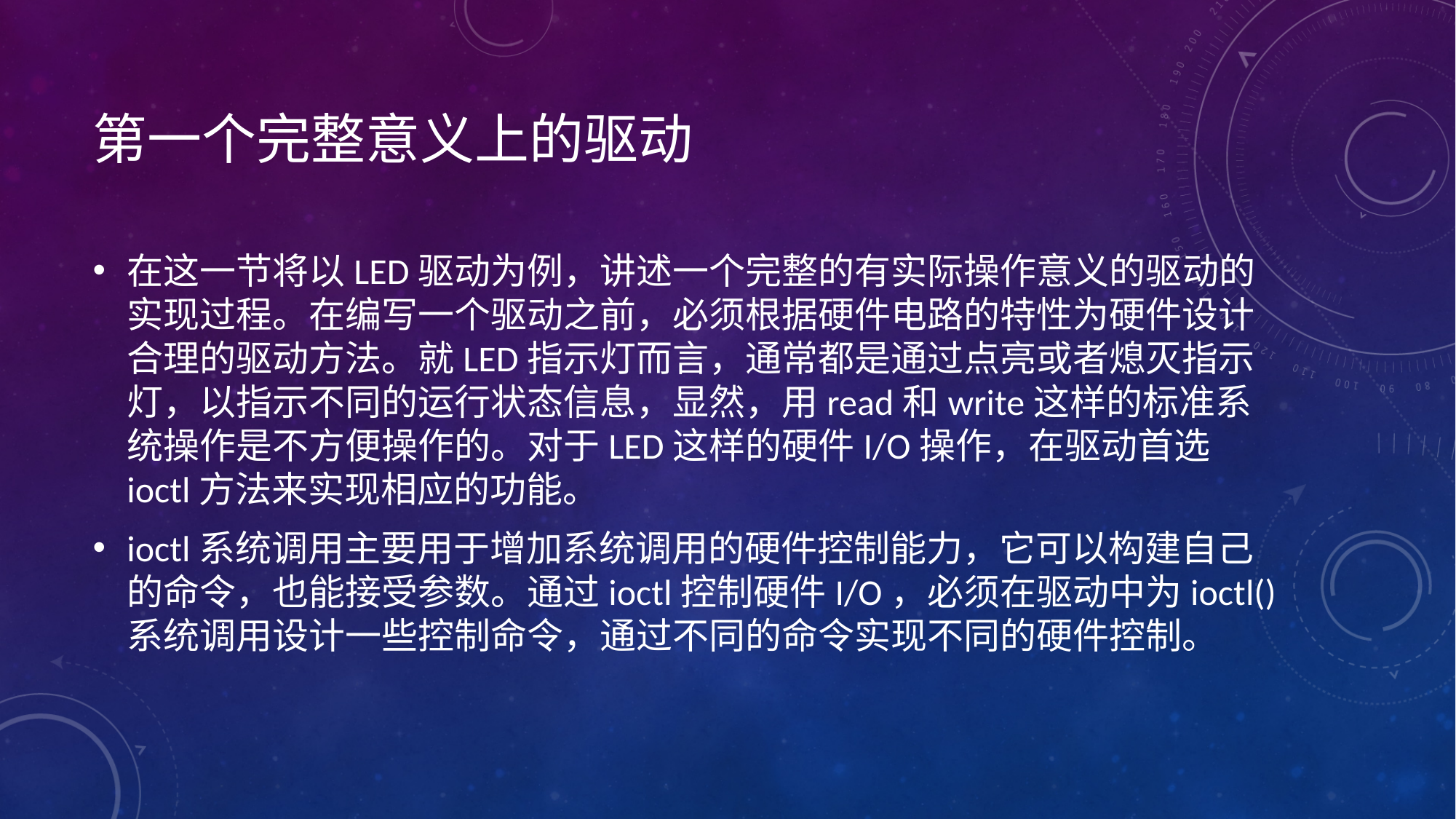

# 第一个完整意义上的驱动
在这一节将以LED驱动为例，讲述一个完整的有实际操作意义的驱动的实现过程。在编写一个驱动之前，必须根据硬件电路的特性为硬件设计合理的驱动方法。就LED指示灯而言，通常都是通过点亮或者熄灭指示灯，以指示不同的运行状态信息，显然，用read和write这样的标准系统操作是不方便操作的。对于LED这样的硬件I/O操作，在驱动首选ioctl方法来实现相应的功能。
ioctl系统调用主要用于增加系统调用的硬件控制能力，它可以构建自己的命令，也能接受参数。通过ioctl控制硬件I/O，必须在驱动中为ioctl()系统调用设计一些控制命令，通过不同的命令实现不同的硬件控制。